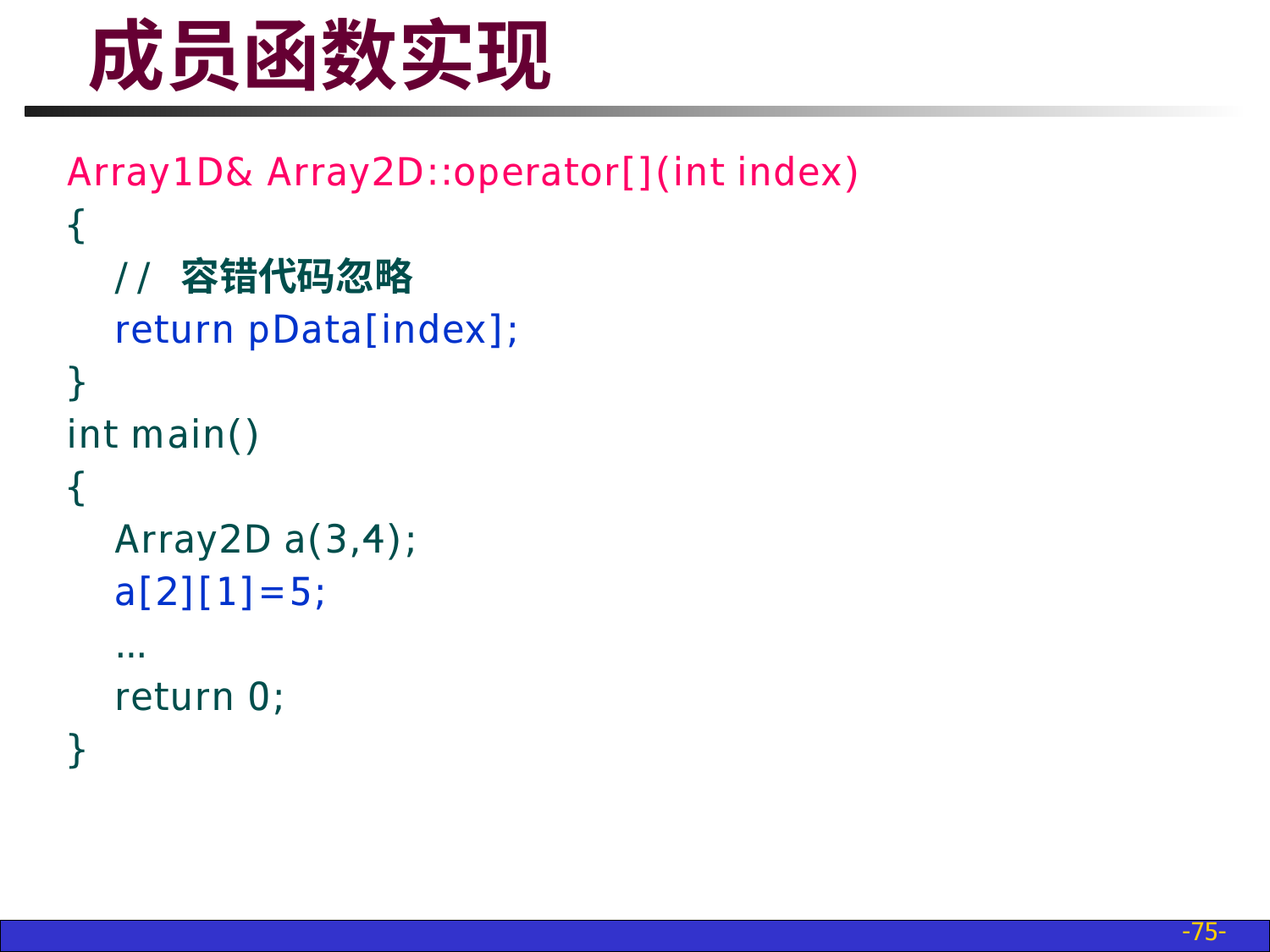

# 成员函数实现
Array1D& Array2D::operator[](int index)
{
	// 容错代码忽略
	return pData[index];
}
int main()
{
	Array2D a(3,4);
	a[2][1]=5;
	…
	return 0;
}
-75-